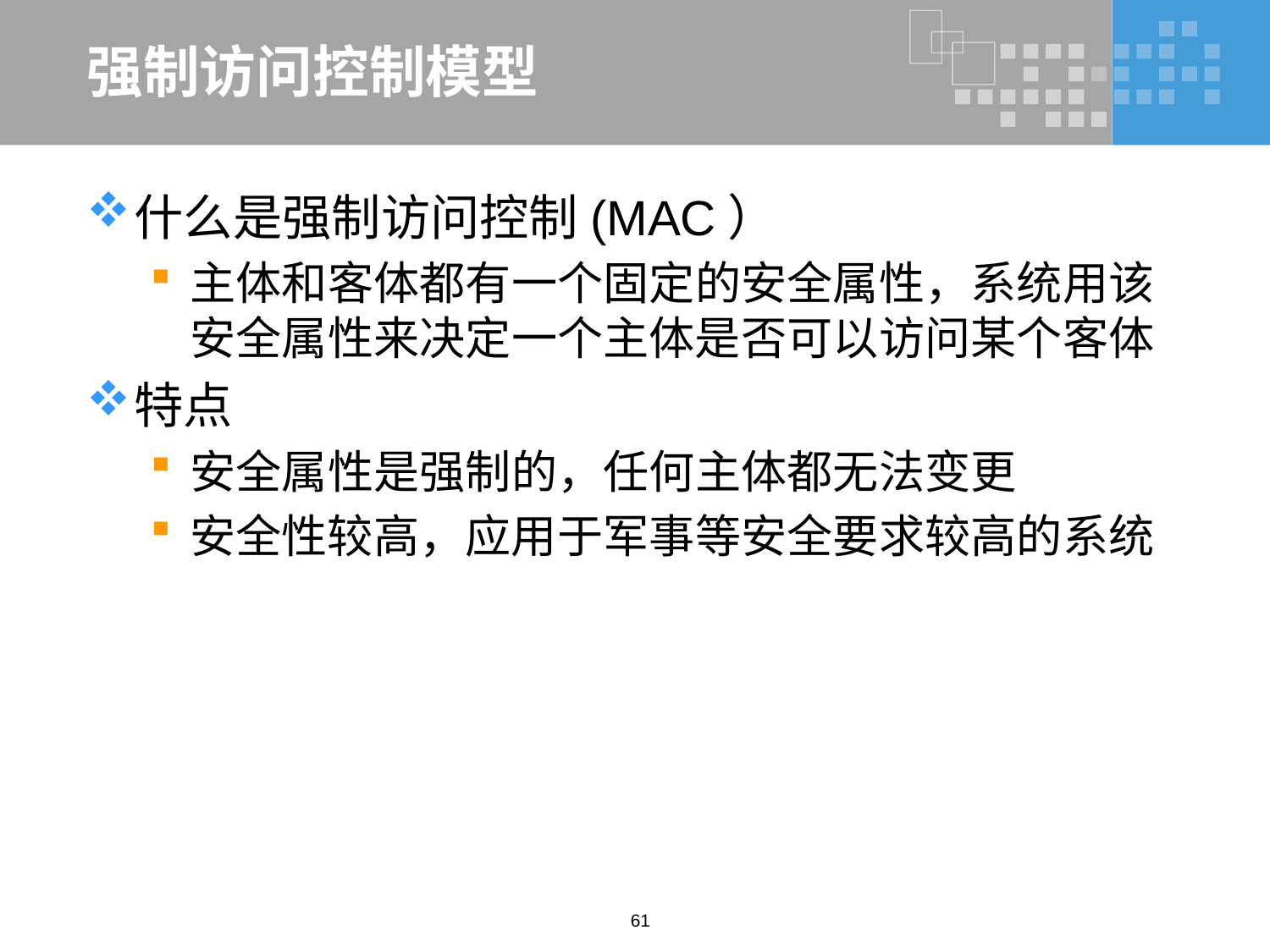

# 强制访问控制模型
什么是强制访问控制(MAC）
主体和客体都有一个固定的安全属性，系统用该安全属性来决定一个主体是否可以访问某个客体
特点
安全属性是强制的，任何主体都无法变更
安全性较高，应用于军事等安全要求较高的系统

61